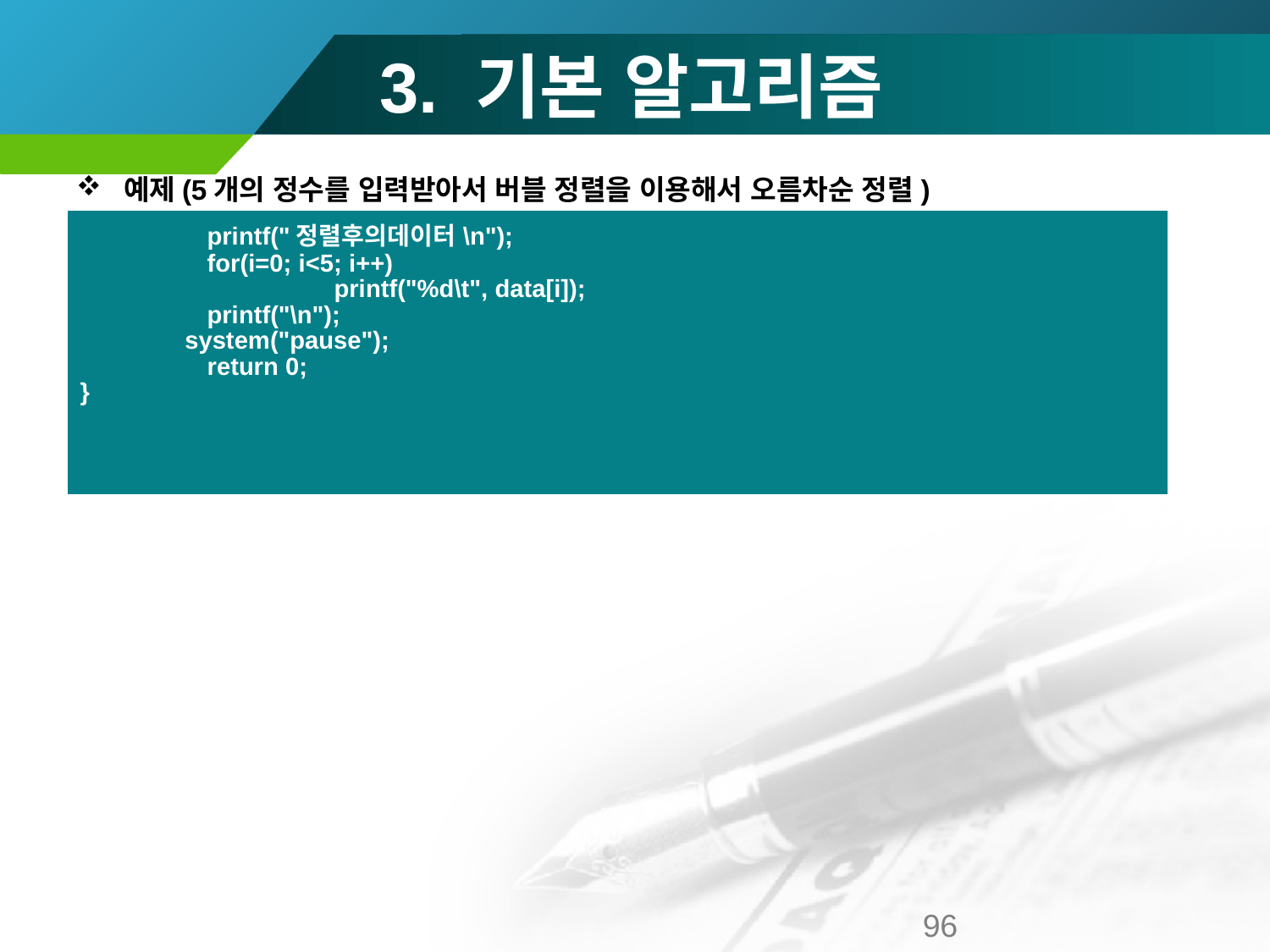

# 3. 기본 알고리즘
예제(5개의 정수를 입력받아서 버블 정렬을 이용해서 오름차순 정렬)
| printf("정렬후의데이터\n"); for(i=0; i<5; i++) printf("%d\t", data[i]); printf("\n"); system("pause"); return 0; } |
| --- |
96